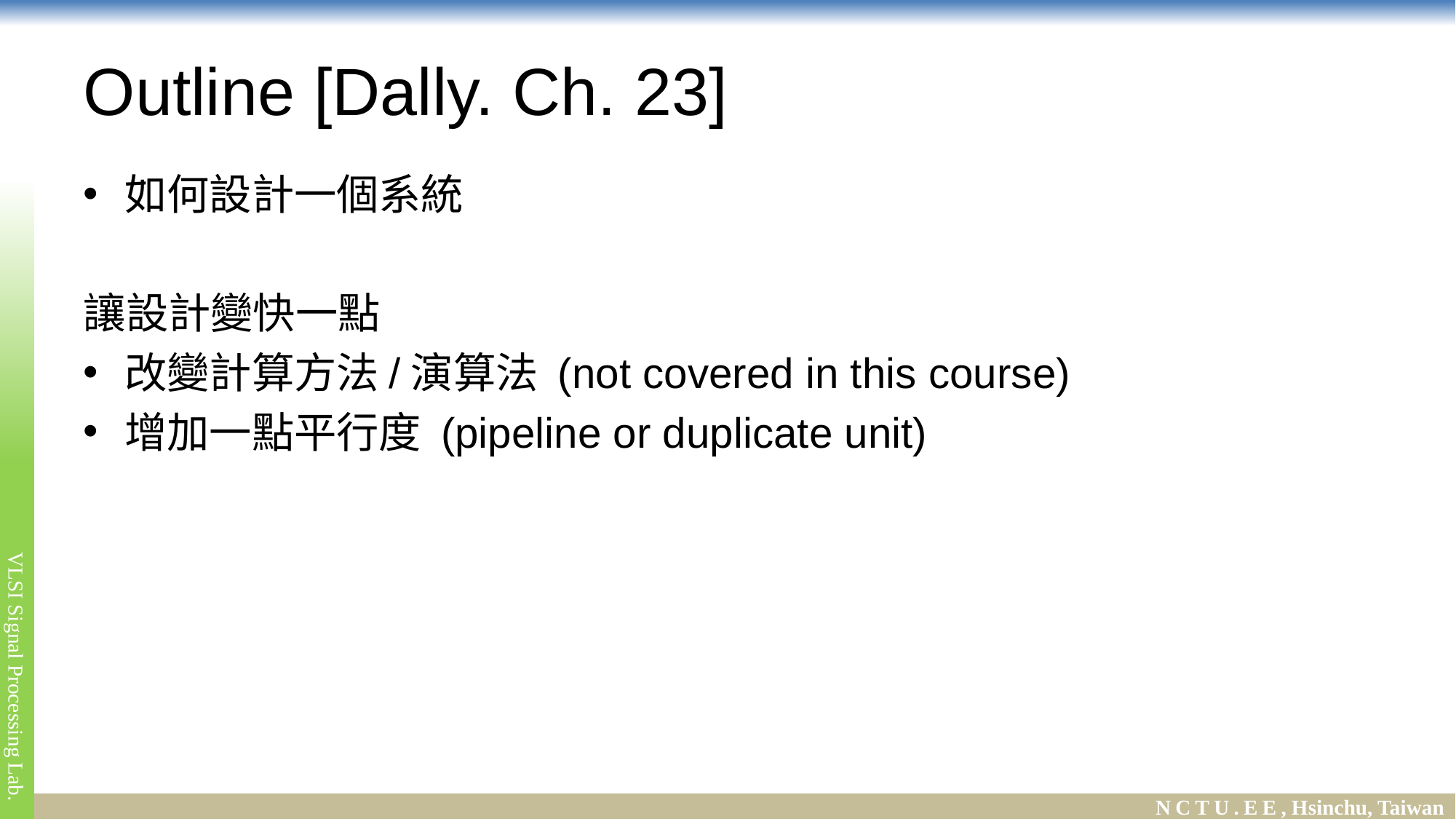

# Outline [Dally. Ch. 23]
如何設計一個系統

讓設計變快一點
改變計算方法/演算法 (not covered in this course)
增加一點平行度 (pipeline or duplicate unit)